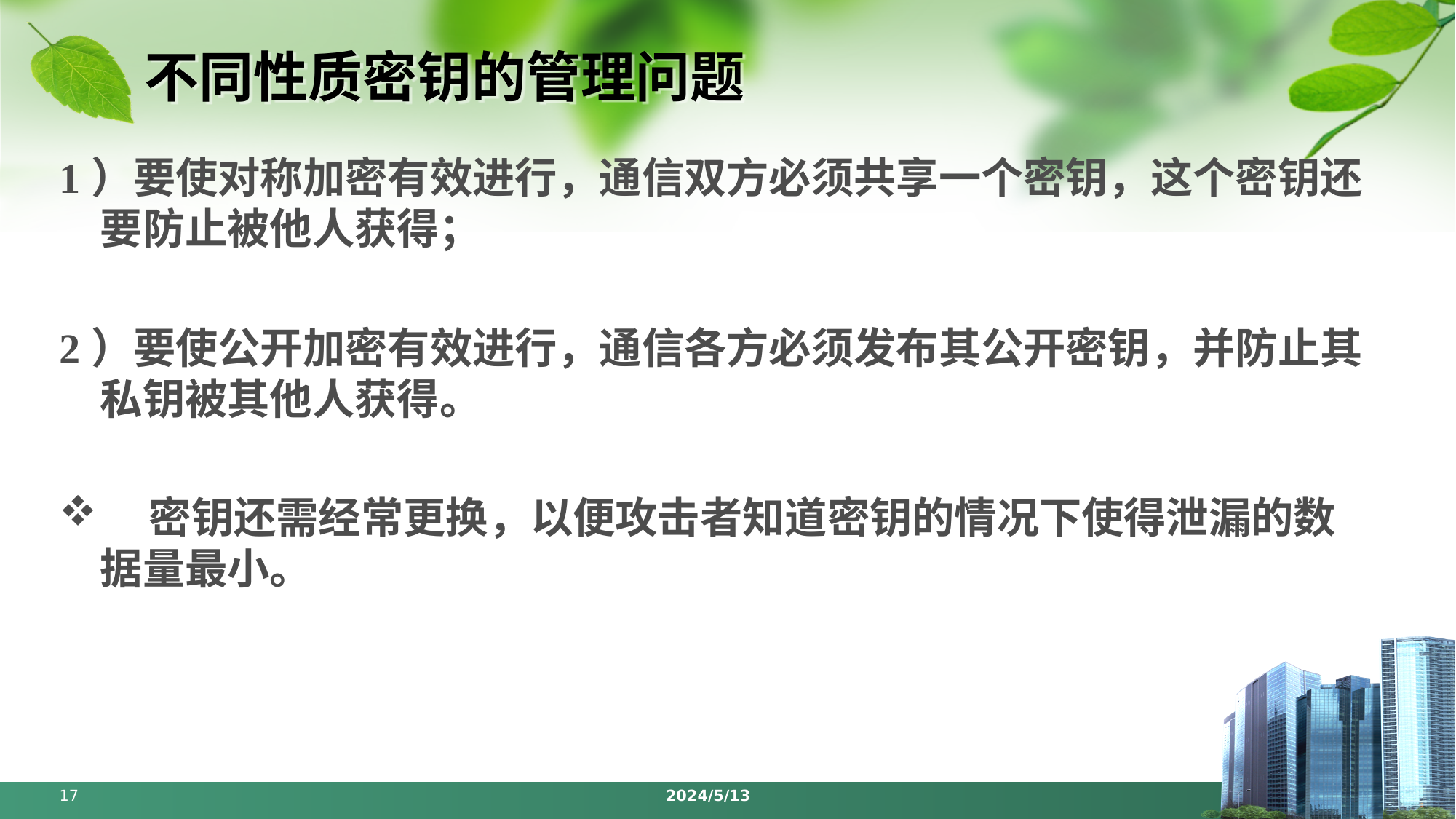

# 不同性质密钥的管理问题
1）要使对称加密有效进行，通信双方必须共享一个密钥，这个密钥还要防止被他人获得；

2）要使公开加密有效进行，通信各方必须发布其公开密钥，并防止其私钥被其他人获得。

    密钥还需经常更换，以便攻击者知道密钥的情况下使得泄漏的数据量最小。
17
2024/5/13